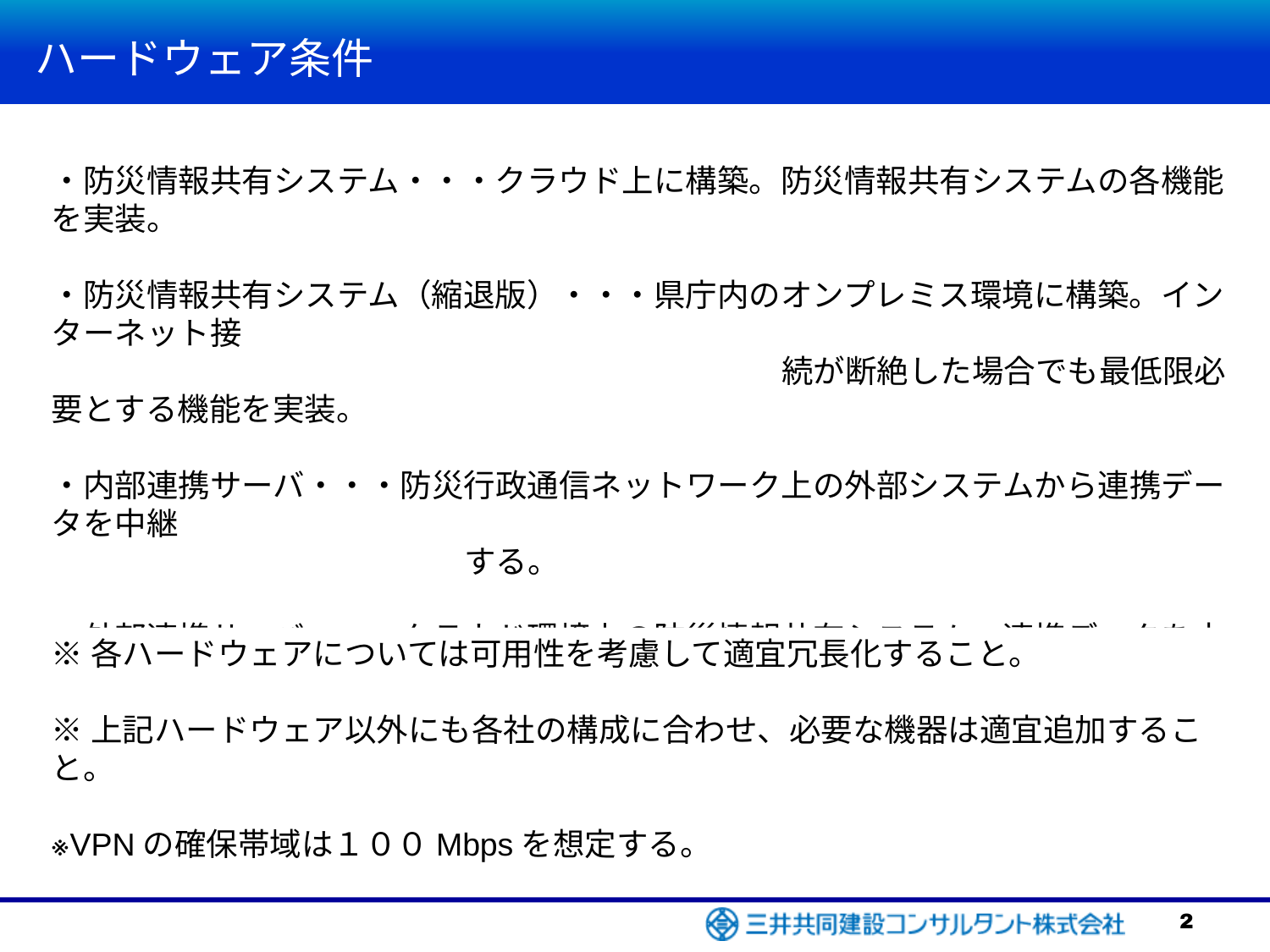

ハードウェア条件
・防災情報共有システム・・・クラウド上に構築。防災情報共有システムの各機能を実装。

・防災情報共有システム（縮退版）・・・県庁内のオンプレミス環境に構築。インターネット接
　　　　　　　　　　　　　　　　　　　　　　　続が断絶した場合でも最低限必要とする機能を実装。

・内部連携サーバ・・・防災行政通信ネットワーク上の外部システムから連携データを中継
　　　　　　　　　　　　　する。

・外部連携サーバ・・・クラウド環境上の防災情報共有システムへ連携データを中継する。

・VPNルータ・・・オンプレミスークラウド間を閉域網で接続するためのネットワーク機器。
※各ハードウェアについては可用性を考慮して適宜冗長化すること。

※上記ハードウェア以外にも各社の構成に合わせ、必要な機器は適宜追加すること。

※VPNの確保帯域は１００Mbpsを想定する。
2